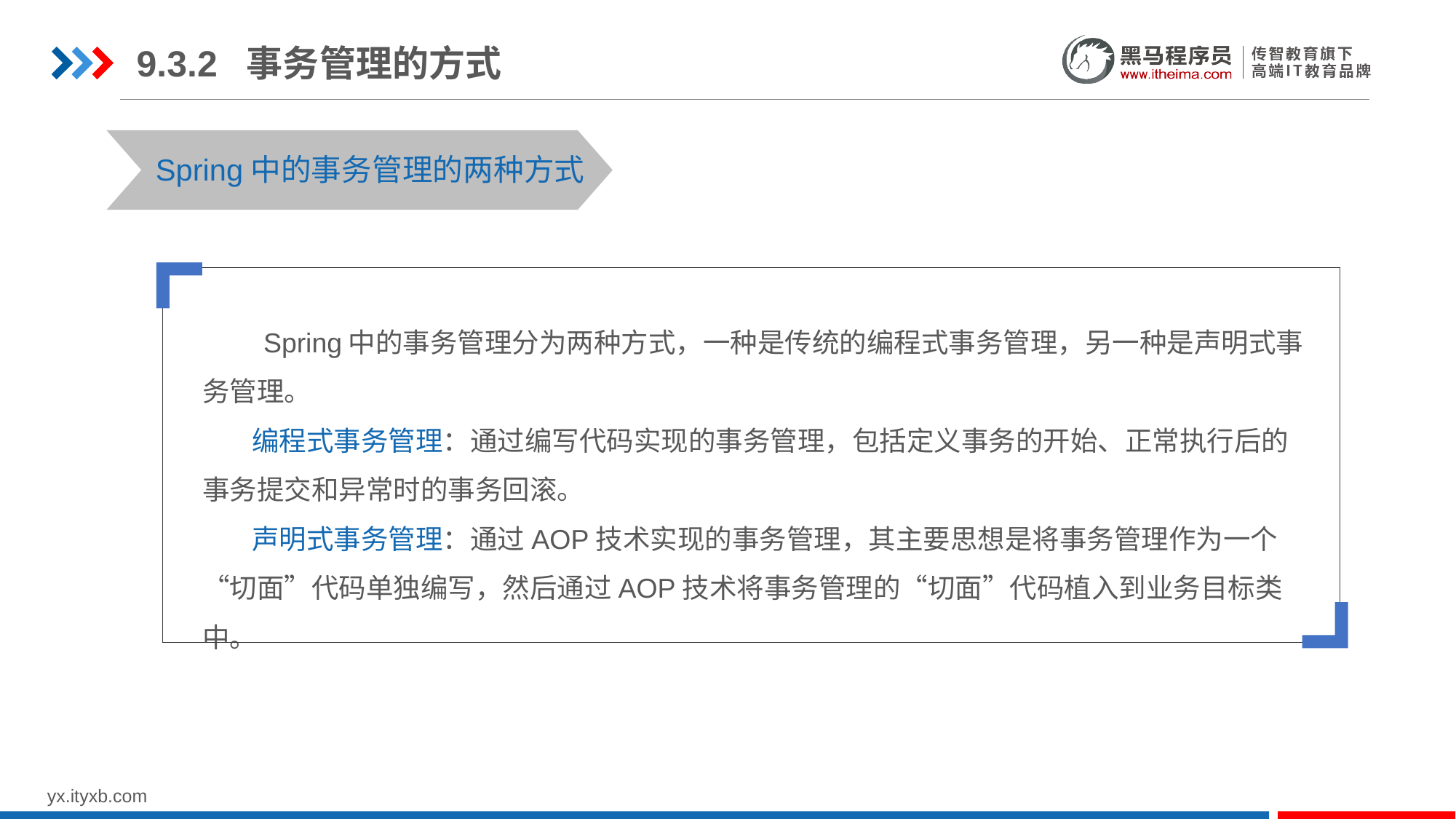

9.3.2  事务管理的方式

Spring中的事务管理的两种方式

        Spring中的事务管理分为两种方式，一种是传统的编程式事务管理，另一种是声明式事务管理。
       编程式事务管理：通过编写代码实现的事务管理，包括定义事务的开始、正常执行后的事务提交和异常时的事务回滚。
       声明式事务管理：通过AOP技术实现的事务管理，其主要思想是将事务管理作为一个“切面”代码单独编写，然后通过AOP技术将事务管理的“切面”代码植入到业务目标类中。